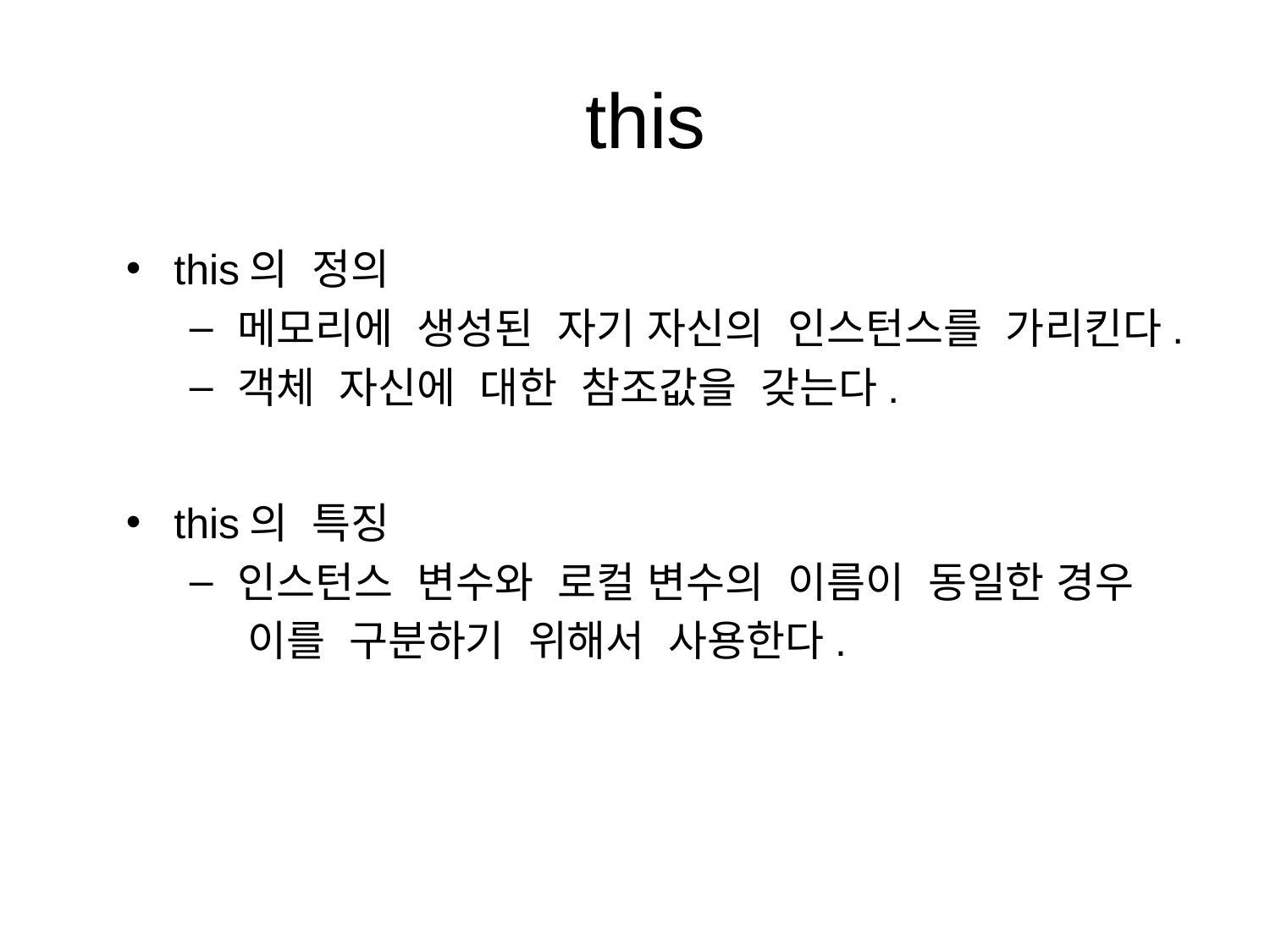

# this
this의  정의
메모리에  생성된  자기 자신의  인스턴스를  가리킨다.
객체  자신에  대한  참조값을  갖는다.

this의  특징
인스턴스  변수와  로컬 변수의  이름이  동일한 경우
    이를  구분하기  위해서  사용한다.